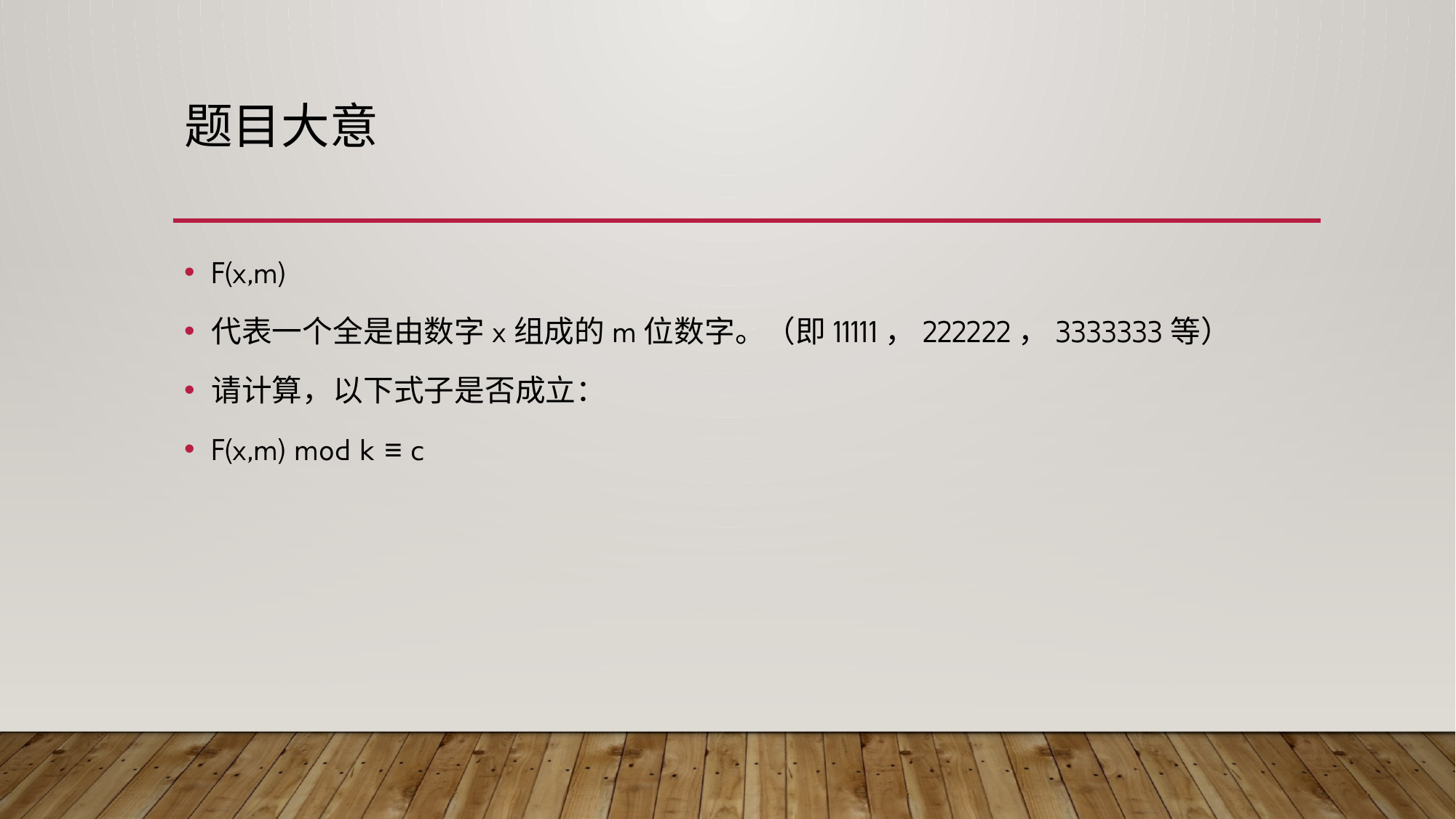

# 题目大意
F(x,m)
代表一个全是由数字x组成的m位数字。（即11111，222222，3333333等）
请计算，以下式子是否成立：
F(x,m) mod k ≡ c